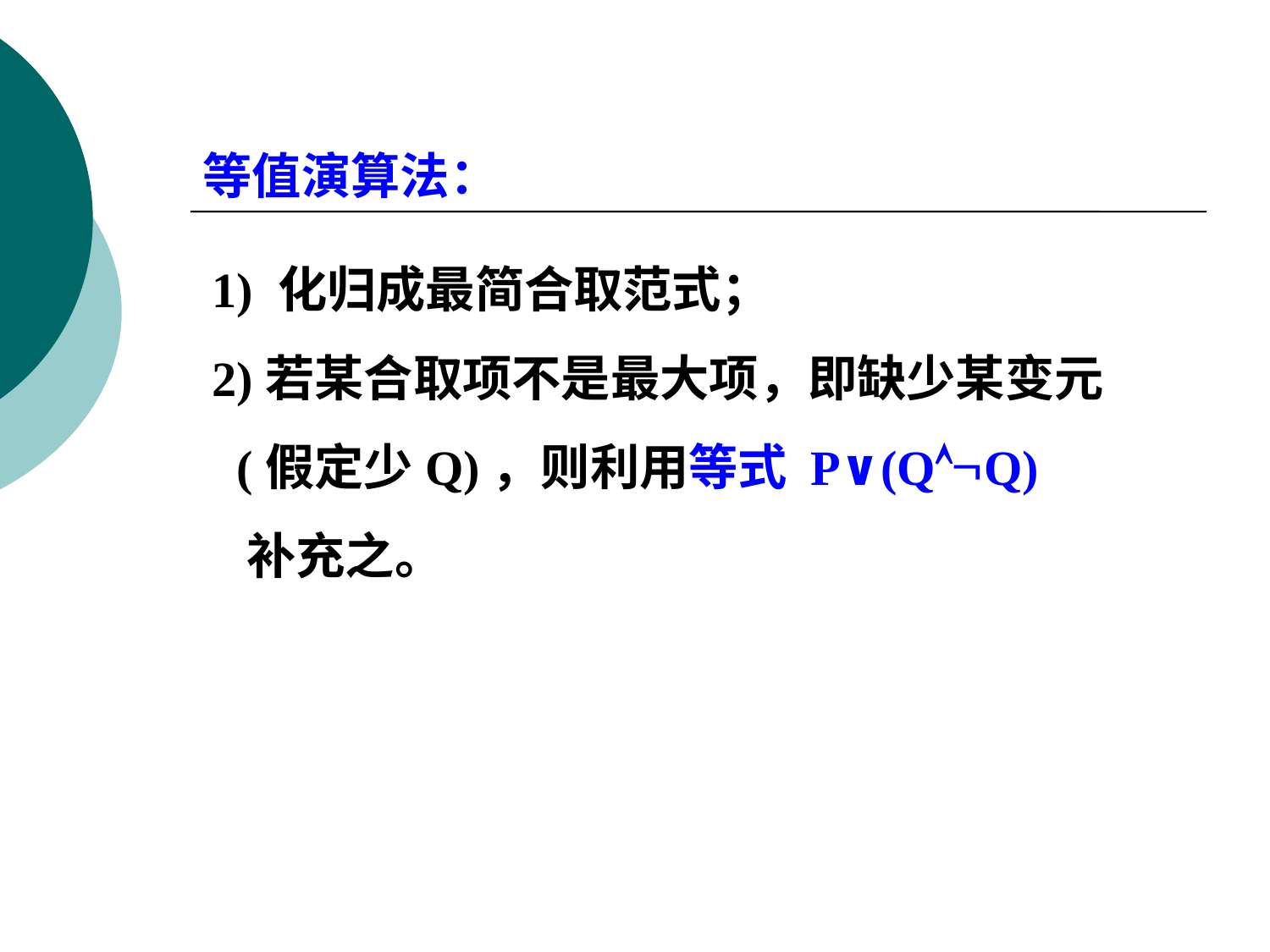

等值演算法：
1) 化归成最简合取范式；
2)若某合取项不是最大项，即缺少某变元
  (假定少Q)，则利用等式 P∨(Q∧¬Q)
  补充之。